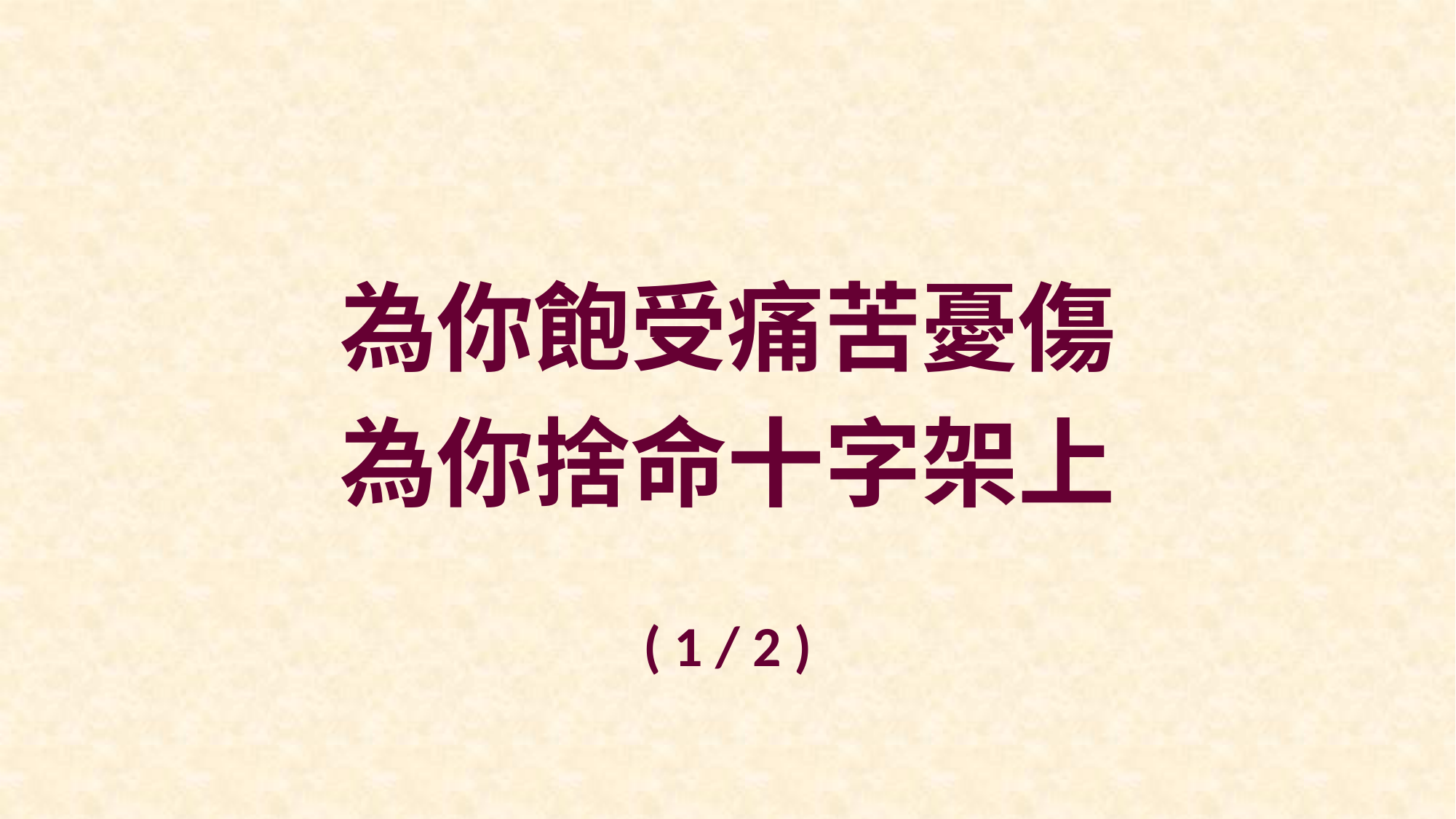

為你飽受痛苦憂傷
為你捨命十字架上
( 1 / 2 )